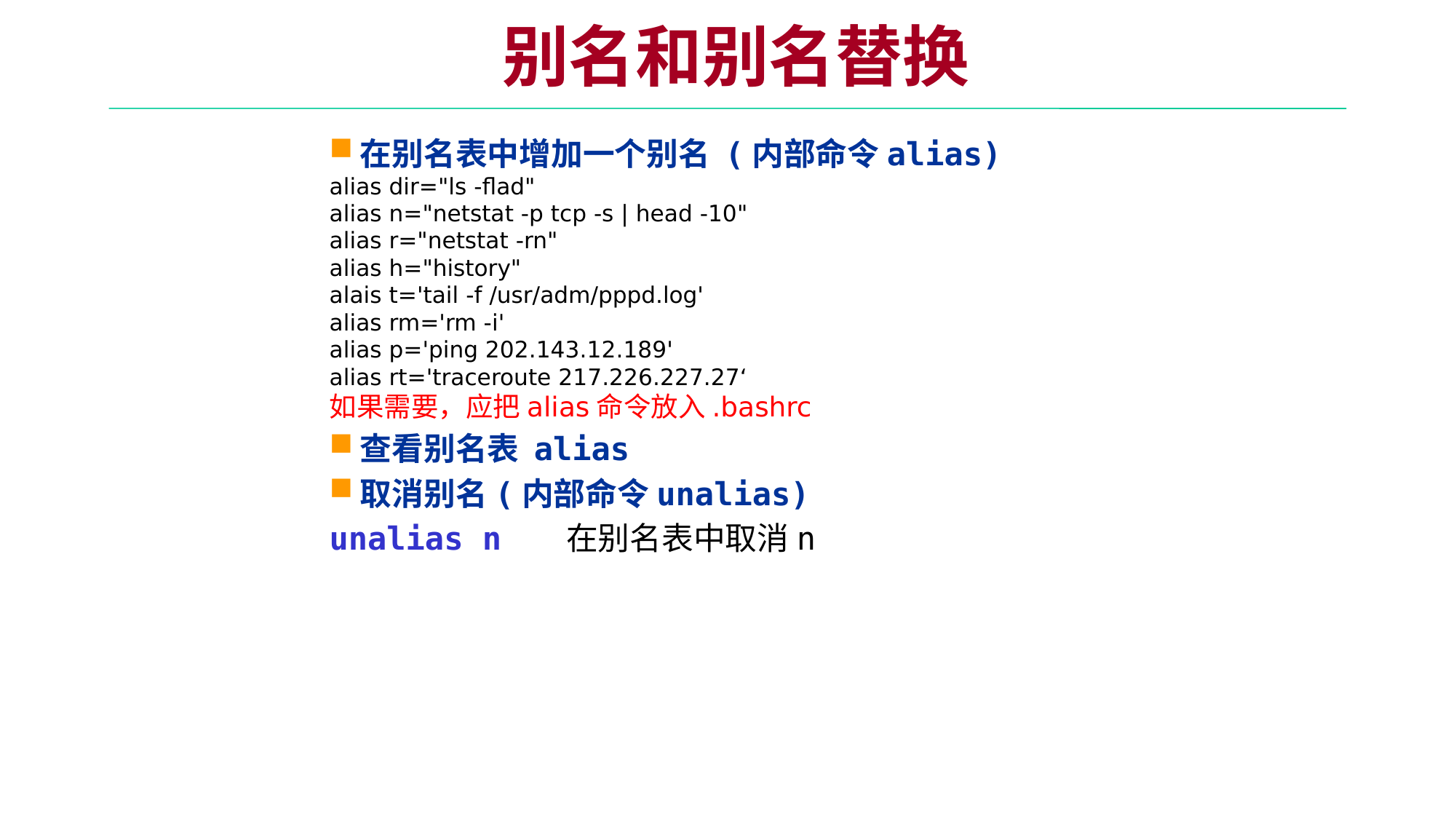

别名和别名替换
在别名表中增加一个别名 (内部命令alias)
alias dir="ls -flad"
alias n="netstat -p tcp -s | head -10"
alias r="netstat -rn"
alias h="history"
alais t='tail -f /usr/adm/pppd.log'
alias rm='rm -i'
alias p='ping 202.143.12.189'
alias rt='traceroute 217.226.227.27‘
如果需要，应把alias命令放入.bashrc
查看别名表 alias
取消别名(内部命令unalias)
unalias n   在别名表中取消n